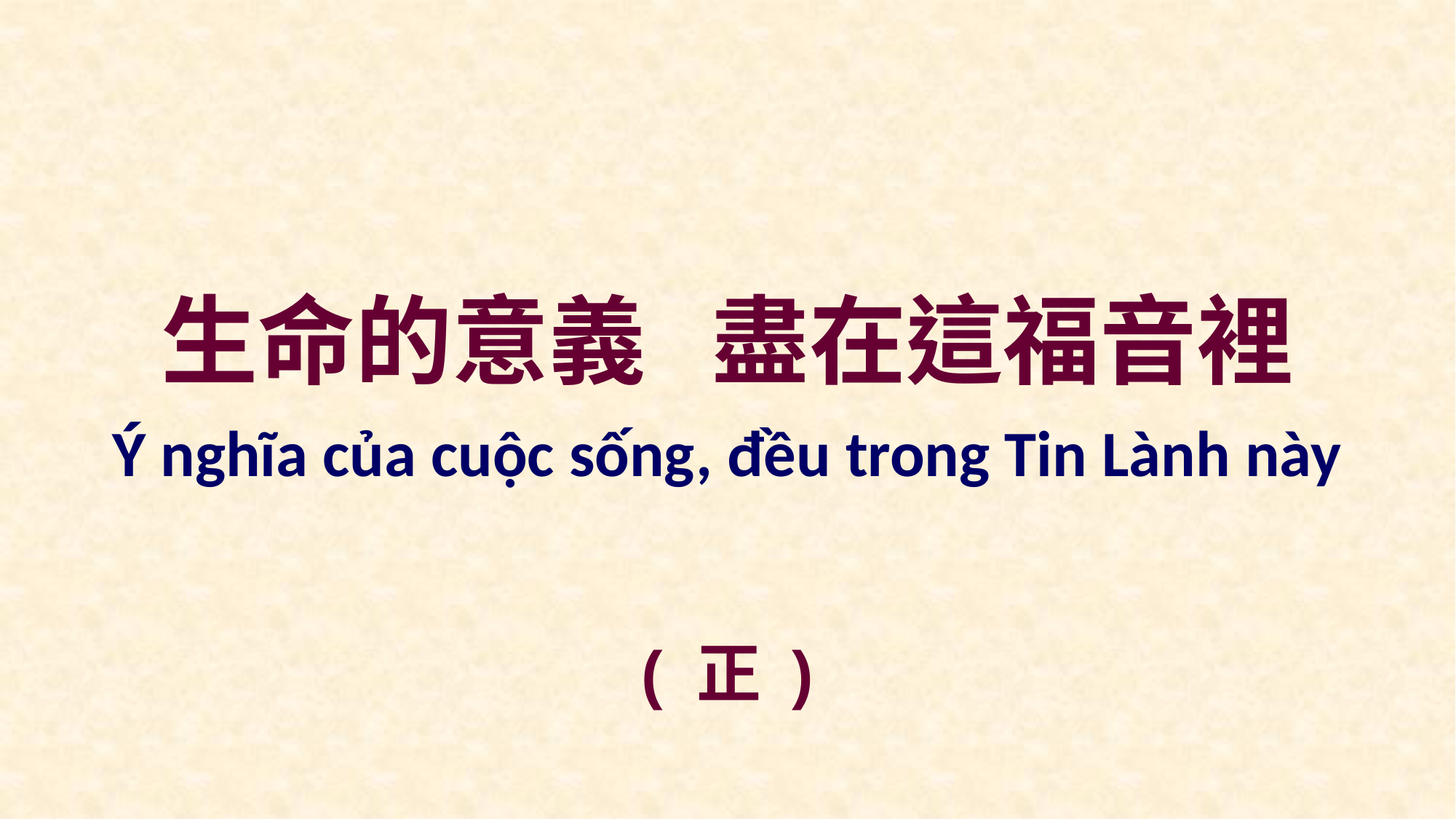

生命的意義   盡在這福音裡
Ý nghĩa của cuộc sống, đều trong Tin Lành này
( 正 )